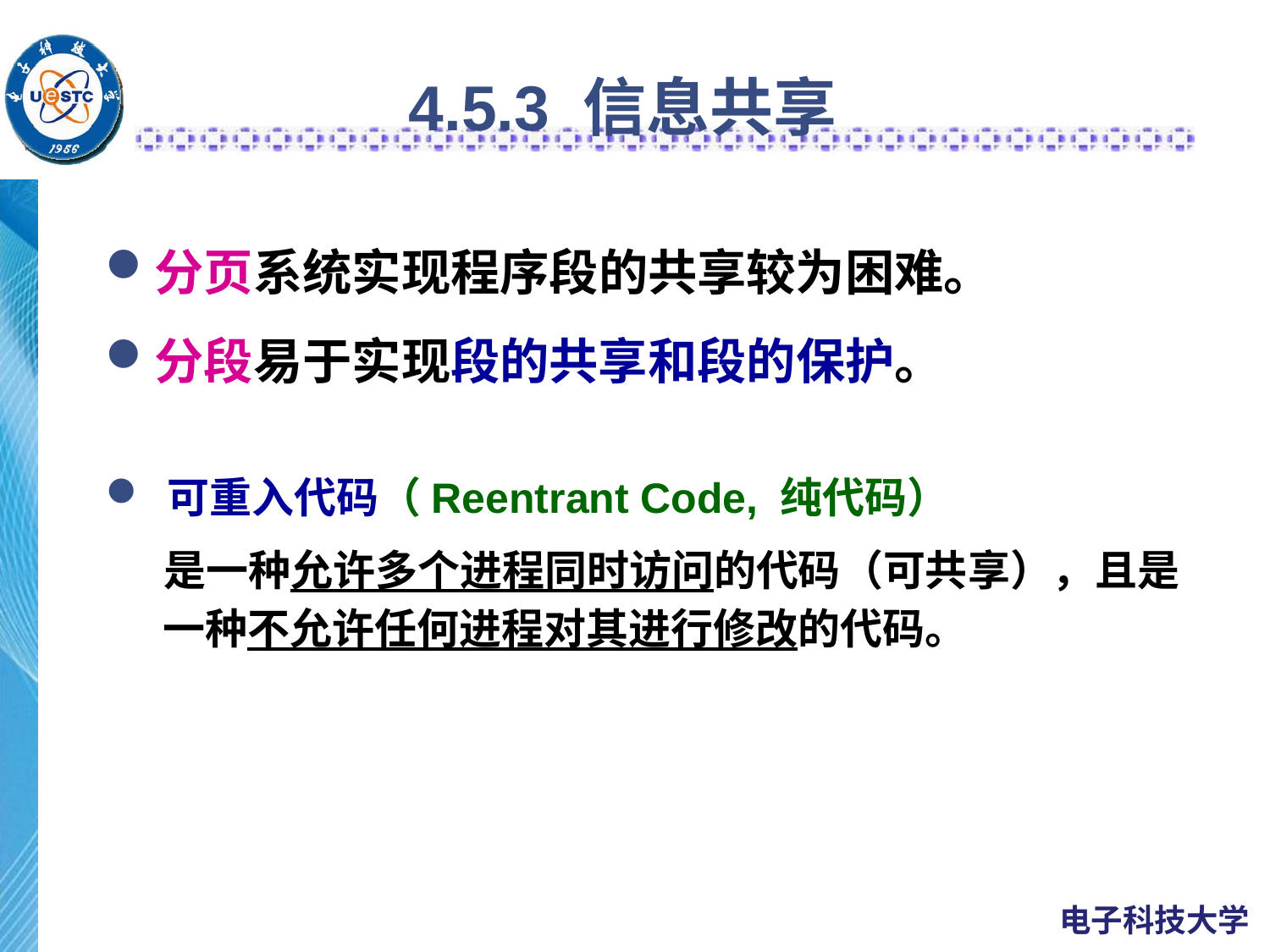

# 4.5.3 信息共享
分页系统实现程序段的共享较为困难。
分段易于实现段的共享和段的保护。

 可重入代码（Reentrant Code, 纯代码）
   是一种允许多个进程同时访问的代码（可共享），且是一种不允许任何进程对其进行修改的代码。